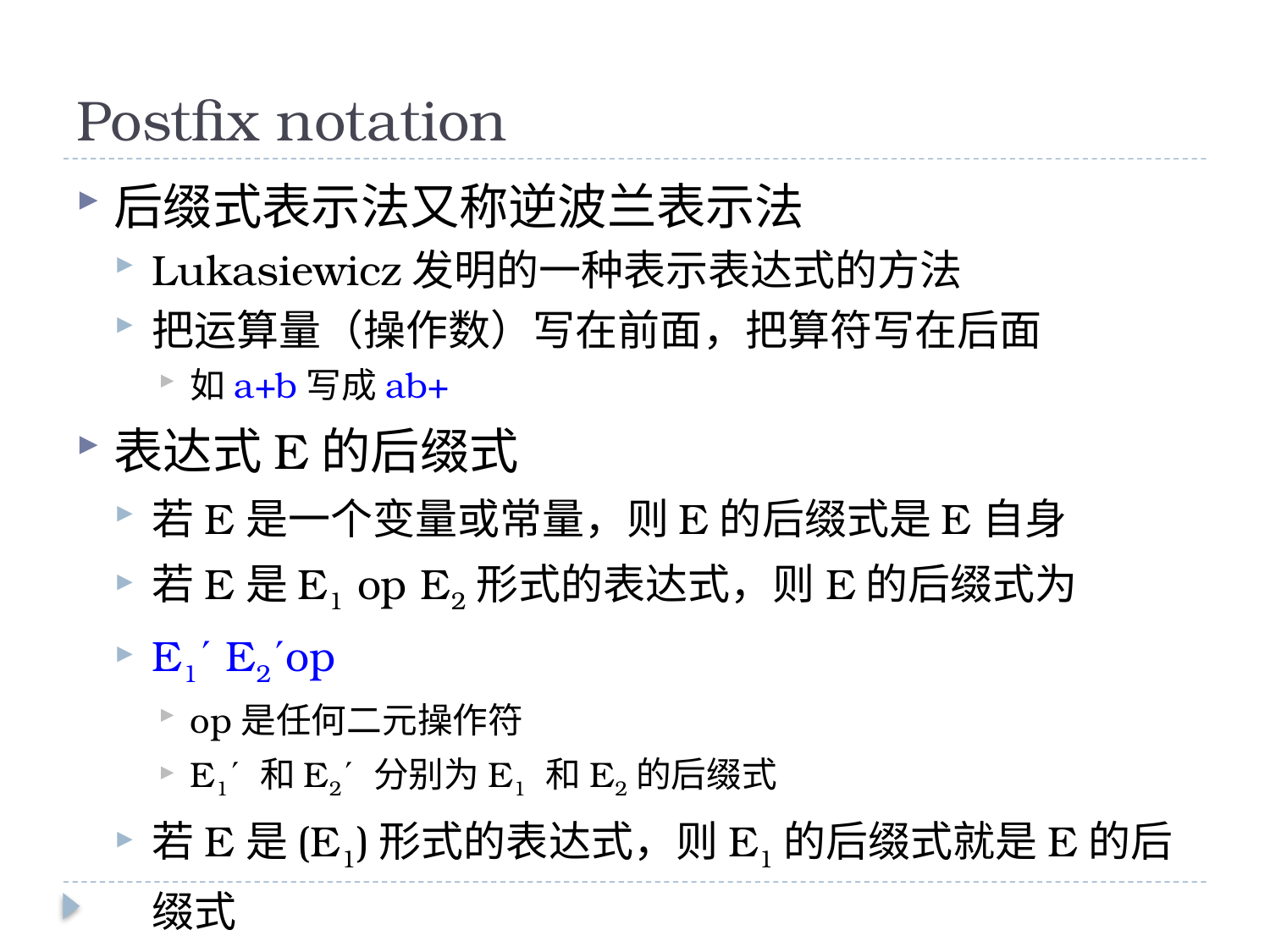

# Postfix notation
后缀式表示法又称逆波兰表示法
Lukasiewicz发明的一种表示表达式的方法
把运算量（操作数）写在前面，把算符写在后面
如a+b写成ab+
表达式E的后缀式
若E是一个变量或常量，则E的后缀式是E自身
若E是E1 op E2形式的表达式，则E的后缀式为
E1′ E2′op
op是任何二元操作符
E1′ 和E2′ 分别为E1 和E2的后缀式
若E是(E1)形式的表达式，则E1的后缀式就是E的后缀式
7